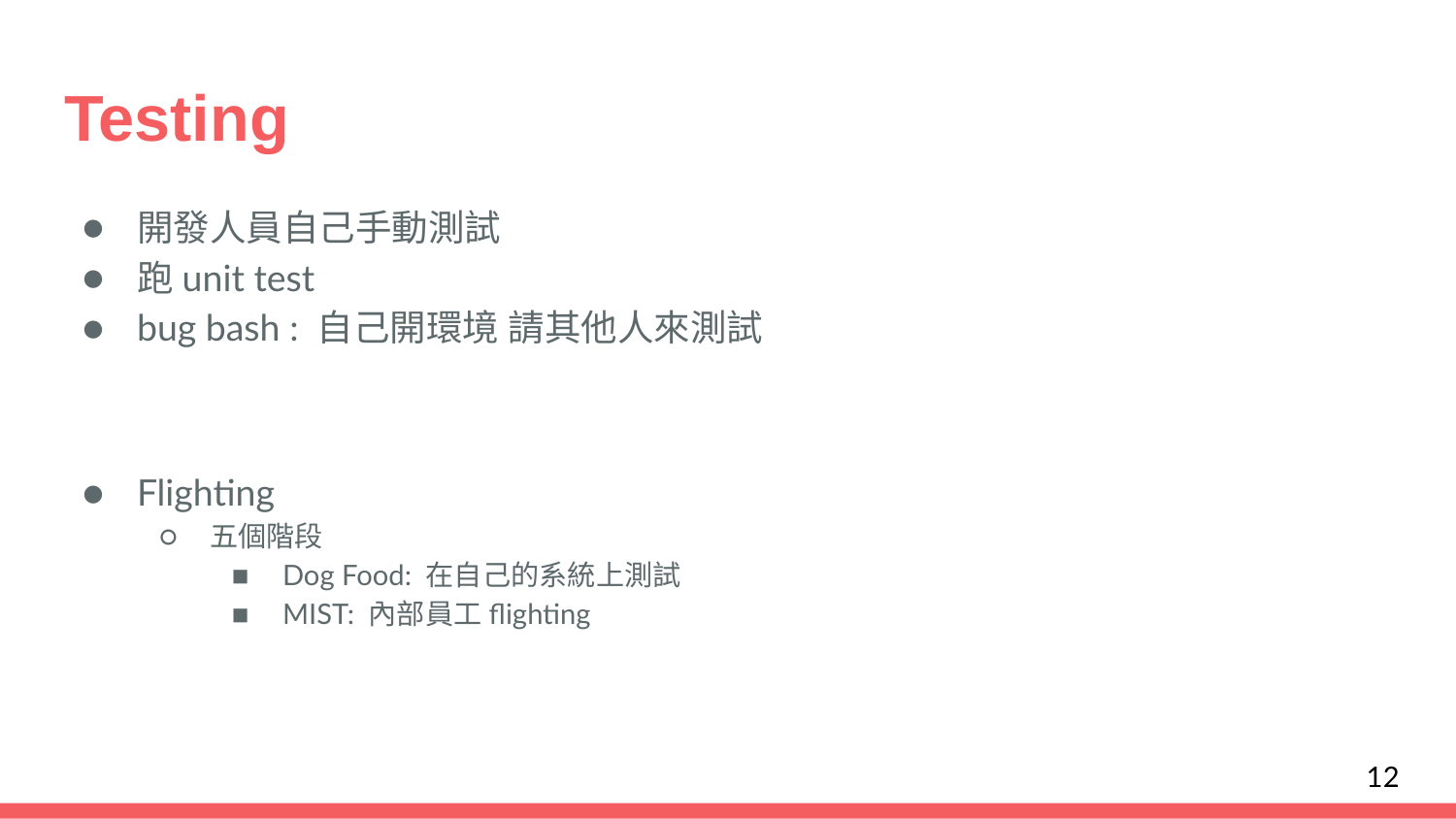

# Testing
開發人員自己手動測試
跑unit test
bug bash : 自己開環境 請其他人來測試

Flighting
五個階段
Dog Food: 在自己的系統上測試
MIST: 內部員工flighting
12